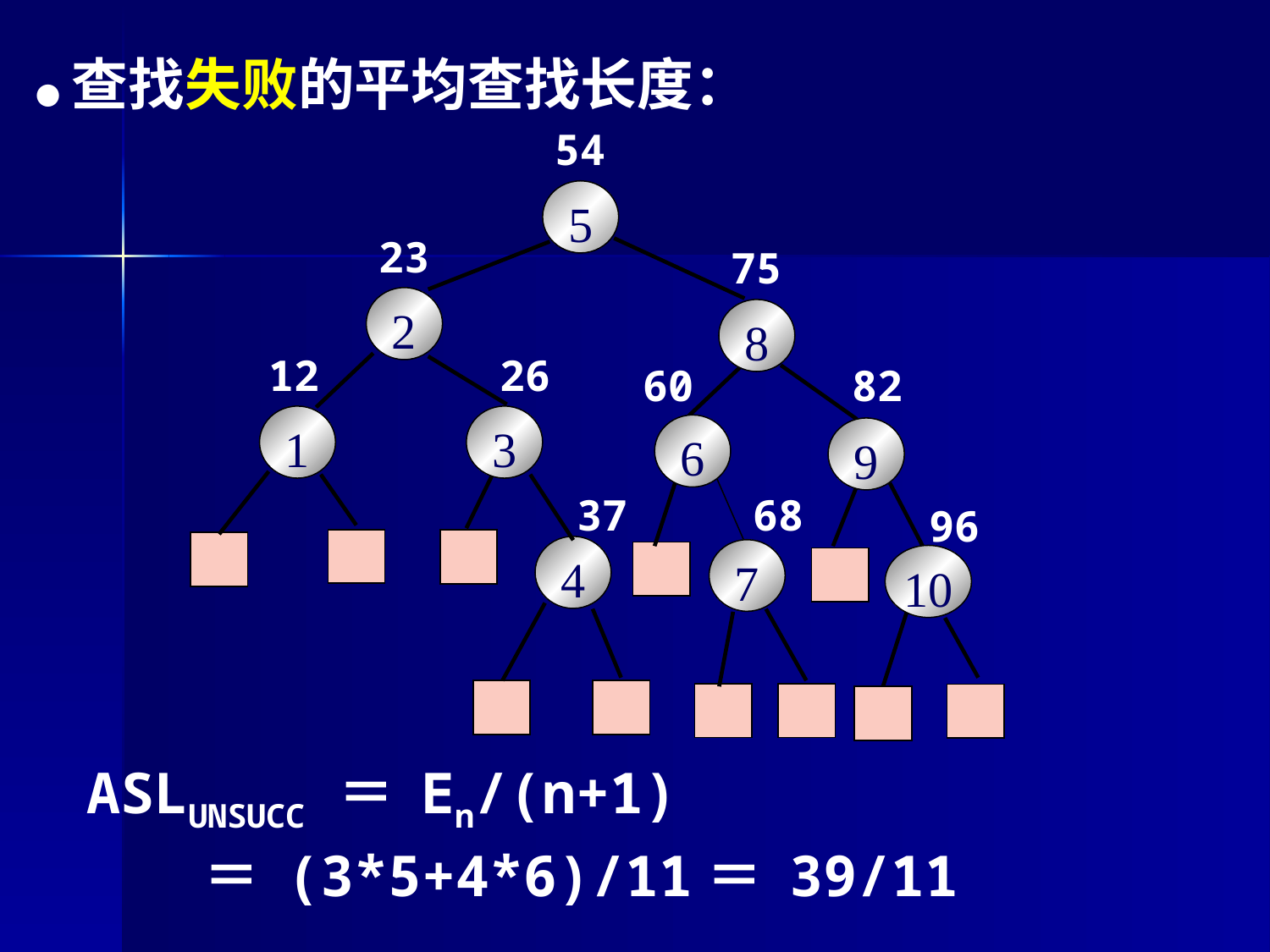

● 查找失败的平均查找长度：

54
5

23
75

2

8

12
26
60
82

1

3

6

9

37
68

96

4

7

10

ASLUNSUCC ＝ En/(n+1)
        ＝ (3*5+4*6)/11＝ 39/11